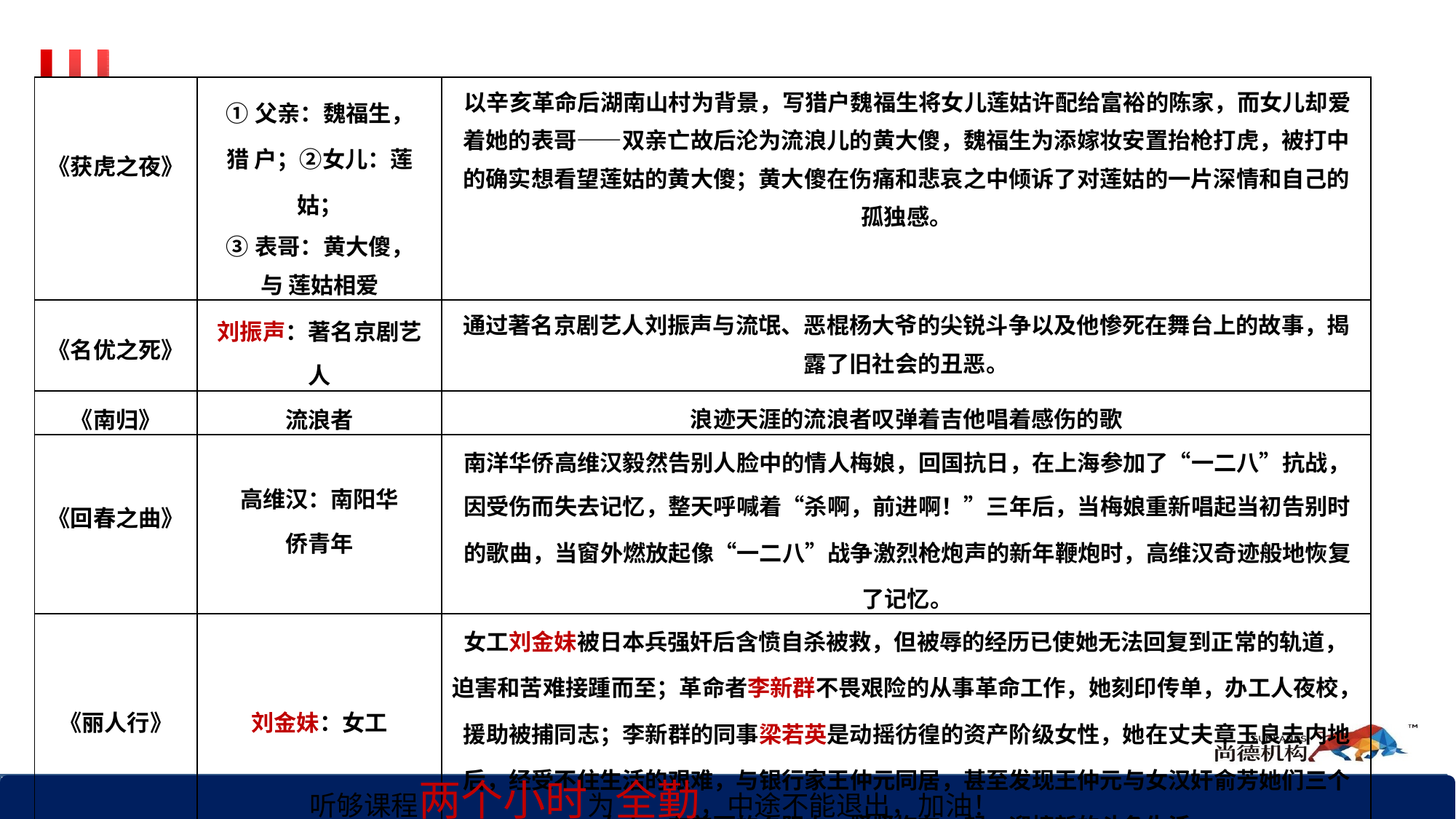

|  |  |  |
| --- | --- | --- |
| 《获虎之夜》 | ①父亲：魏福生，猎 户；②女儿：莲姑； ③表哥：黄大傻，与 莲姑相爱 | 以辛亥革命后湖南山村为背景，写猎户魏福生将女儿莲姑许配给富裕的陈家，而女儿却爱 着她的表哥——双亲亡故后沦为流浪儿的黄大傻，魏福生为添嫁妆安置抬枪打虎，被打中 的确实想看望莲姑的黄大傻；黄大傻在伤痛和悲哀之中倾诉了对莲姑的一片深情和自己的 孤独感。 |
| 《名优之死》 | 刘振声：著名京剧艺 人 | 通过著名京剧艺人刘振声与流氓、恶棍杨大爷的尖锐斗争以及他惨死在舞台上的故事，揭 露了旧社会的丑恶。 |
| 《南归》 | 流浪者 | 浪迹天涯的流浪者叹弹着吉他唱着感伤的歌 |
| 《回春之曲》 | 高维汉：南阳华 侨青年 | 南洋华侨高维汉毅然告别人脸中的情人梅娘，回国抗日，在上海参加了“一二八”抗战， 因受伤而失去记忆，整天呼喊着“杀啊，前进啊！”三年后，当梅娘重新唱起当初告别时 的歌曲，当窗外燃放起像“一二八”战争激烈枪炮声的新年鞭炮时，高维汉奇迹般地恢复 了记忆。 |
| 《丽人行》 | 刘金妹：女工 | 女工刘金妹被日本兵强奸后含愤自杀被救，但被辱的经历已使她无法回复到正常的轨道， 迫害和苦难接踵而至；革命者李新群不畏艰险的从事革命工作，她刻印传单，办工人夜校， 援助被捕同志；李新群的同事梁若英是动摇彷徨的资产阶级女性，她在丈夫章玉良去内地 后，经受不住生活的艰难，与银行家王仲元同居，甚至发现王仲元与女汉奸俞芳她们三个 女人，在美丽的夕阳中，紧紧抱在一起，迎接新的斗争生活。 |

听够课程两个小时为全勤，中途不能退出，加油！